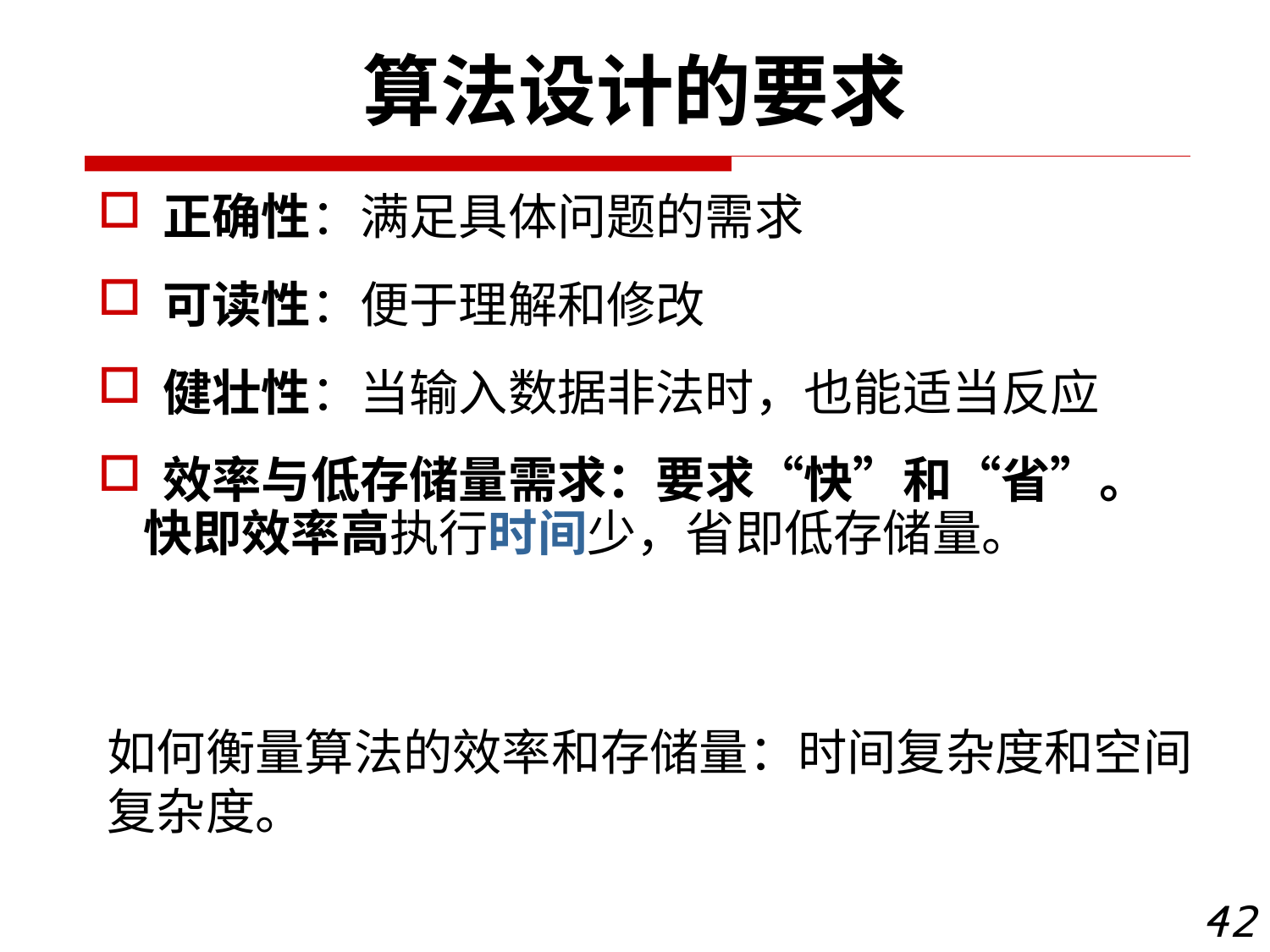

算法设计的要求
正确性：满足具体问题的需求
可读性：便于理解和修改
健壮性：当输入数据非法时，也能适当反应
效率与低存储量需求：要求“快”和“省”。
   快即效率高执行时间少，省即低存储量。
如何衡量算法的效率和存储量：时间复杂度和空间复杂度。
42